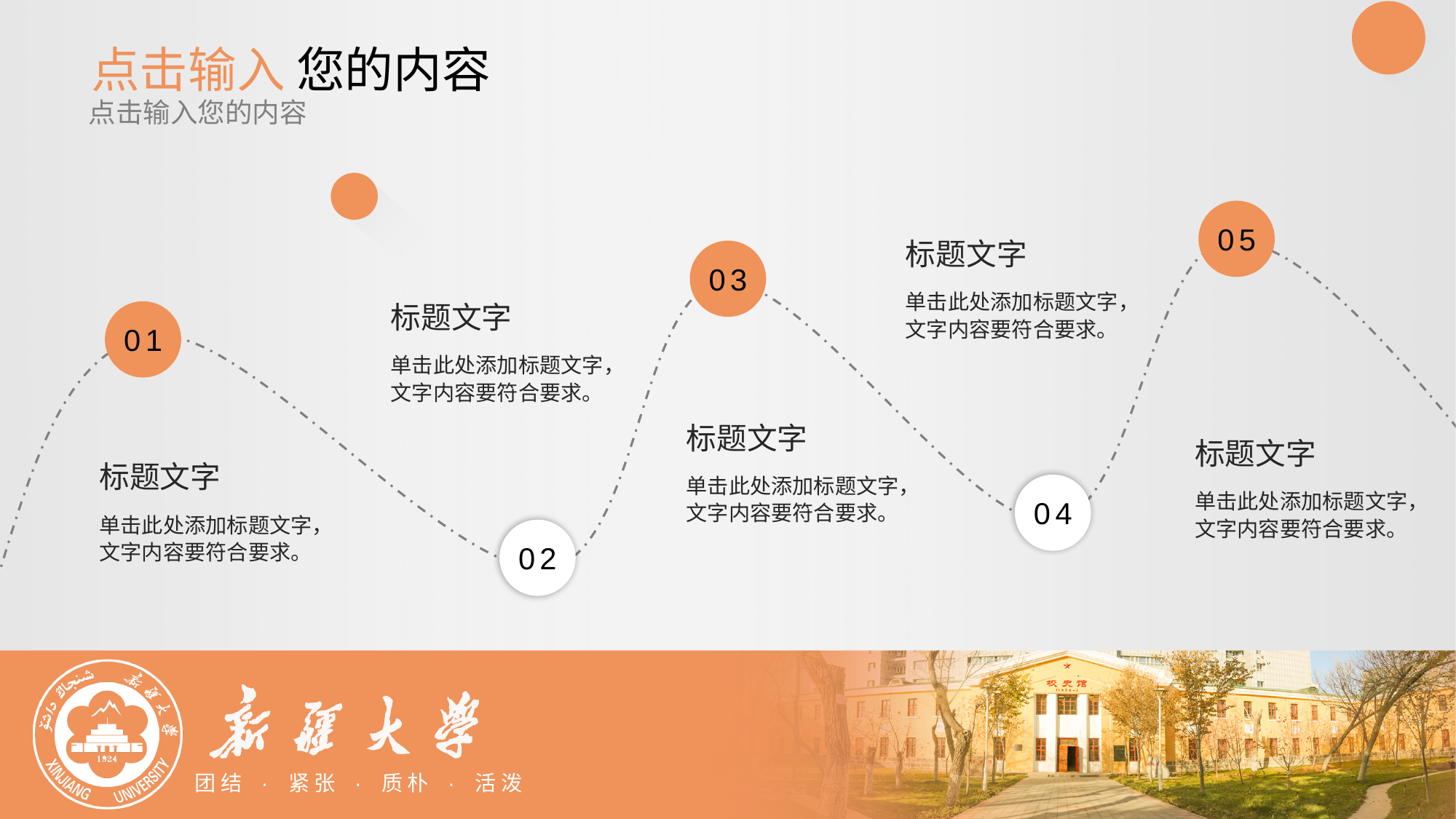

点击输入 您的内容
点击输入您的内容

05
标题文字

03
单击此处添加标题文字，文字内容要符合要求。
标题文字

01
单击此处添加标题文字，文字内容要符合要求。
标题文字
标题文字
标题文字
单击此处添加标题文字，文字内容要符合要求。

04
单击此处添加标题文字，文字内容要符合要求。
单击此处添加标题文字，文字内容要符合要求。

02